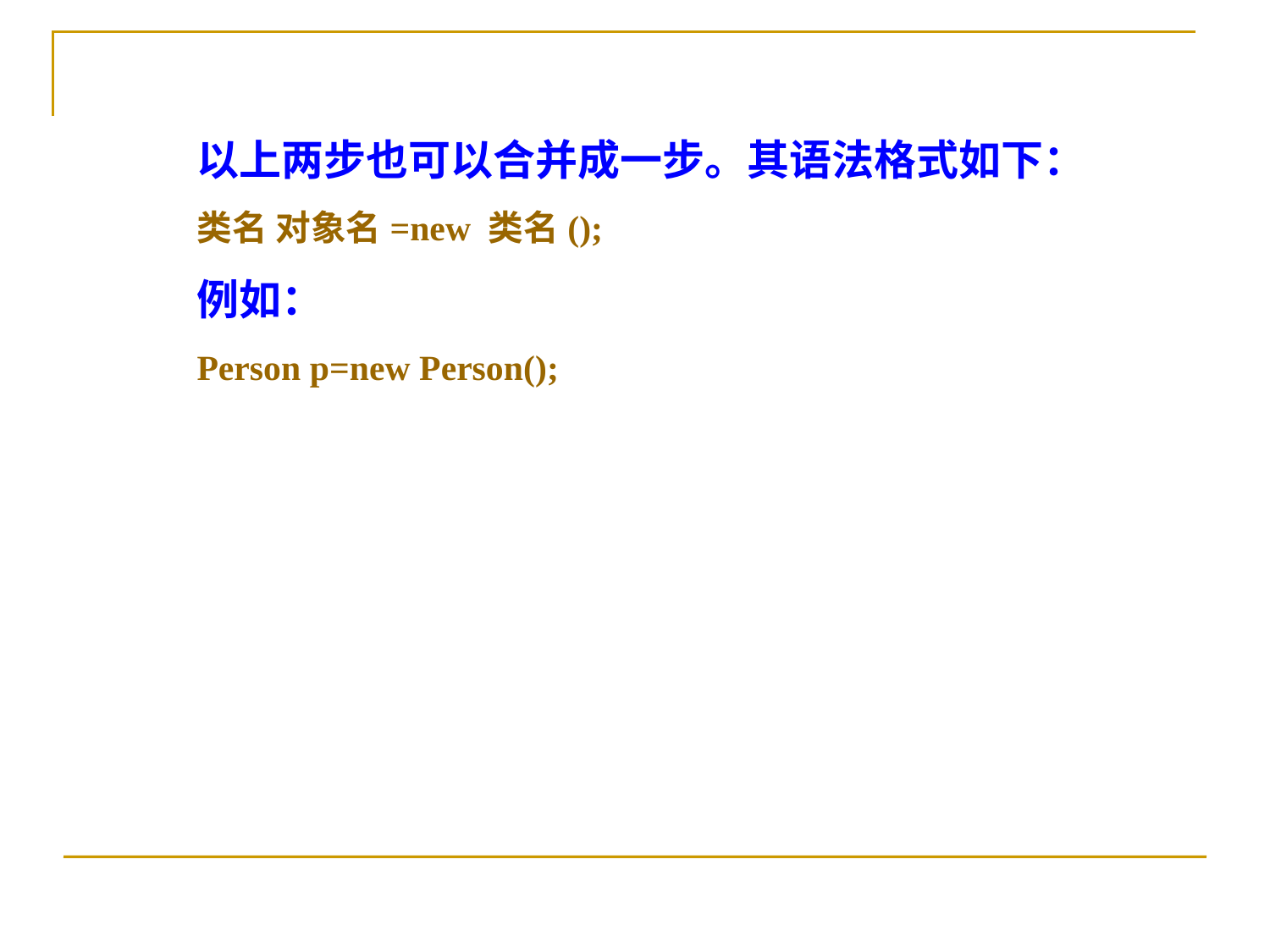

以上两步也可以合并成一步。其语法格式如下：
类名 对象名=new 类名();
例如：
Person p=new Person();